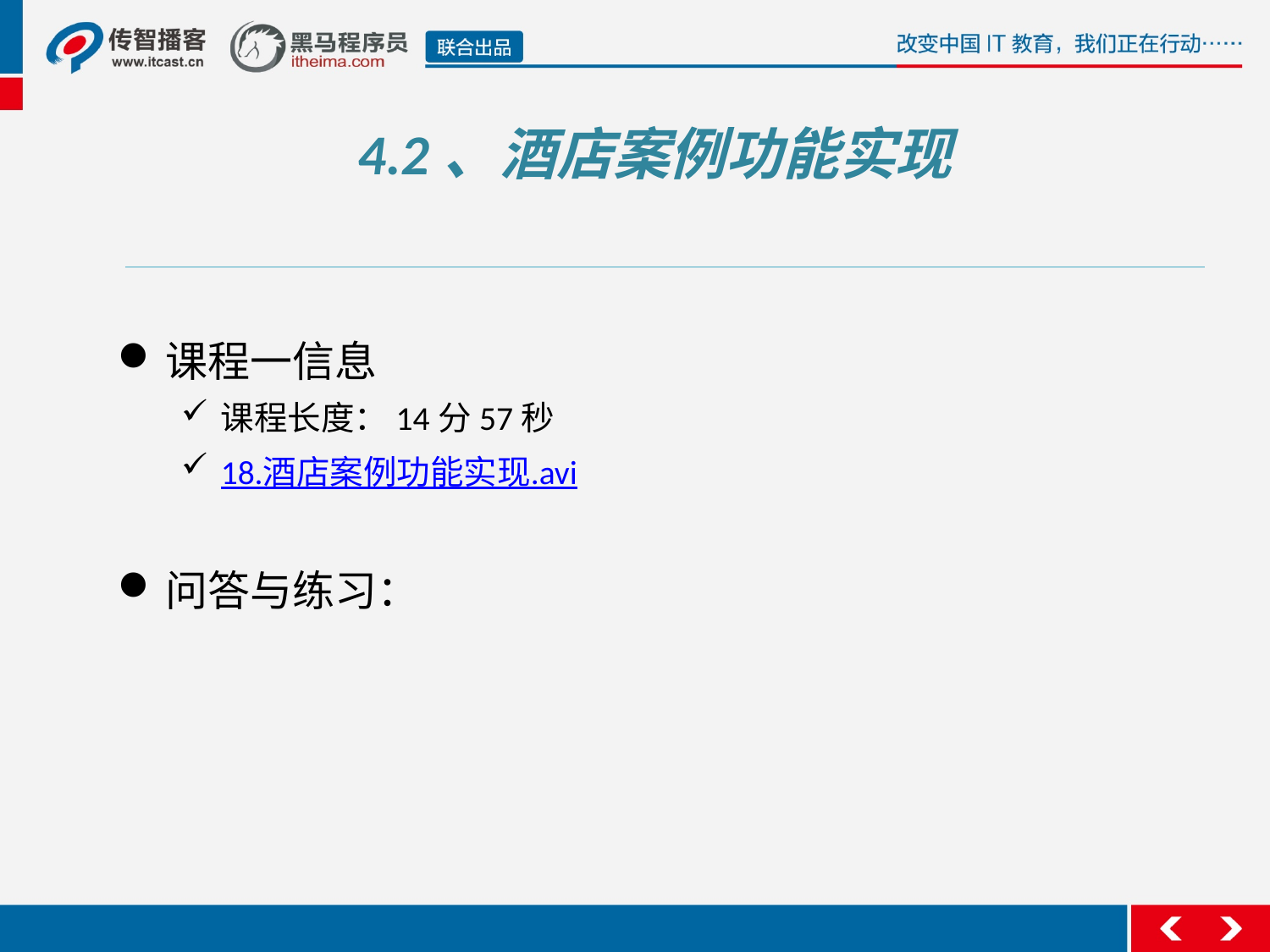

4.2、酒店案例功能实现

课程一信息
课程长度：14分57秒
18.酒店案例功能实现.avi

问答与练习：